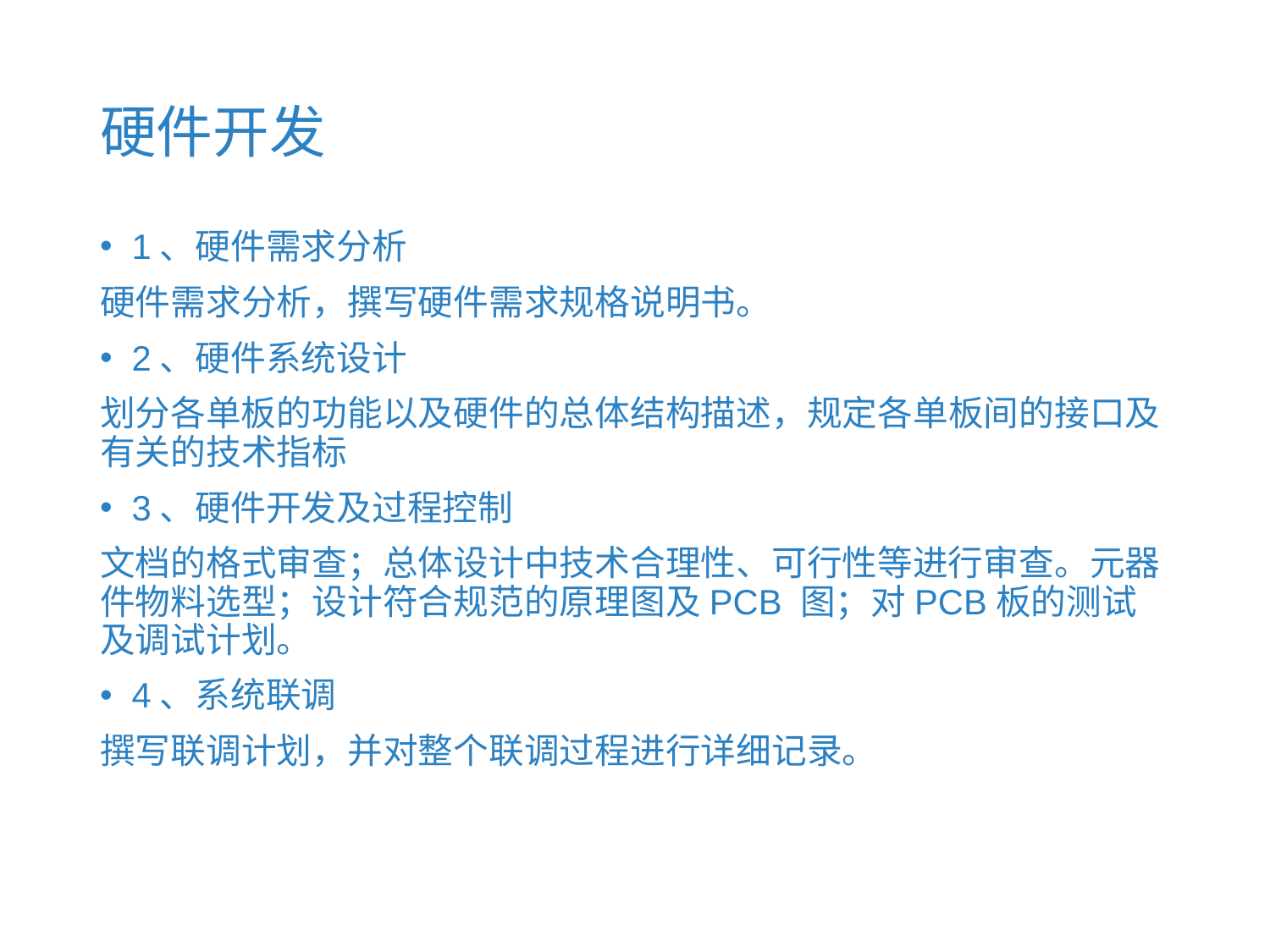

# 硬件开发
1、硬件需求分析
硬件需求分析，撰写硬件需求规格说明书。
2、硬件系统设计
划分各单板的功能以及硬件的总体结构描述，规定各单板间的接口及有关的技术指标
3、硬件开发及过程控制
文档的格式审查；总体设计中技术合理性、可行性等进行审查。元器件物料选型；设计符合规范的原理图及PCB 图；对PCB板的测试及调试计划。
4、系统联调
撰写联调计划，并对整个联调过程进行详细记录。